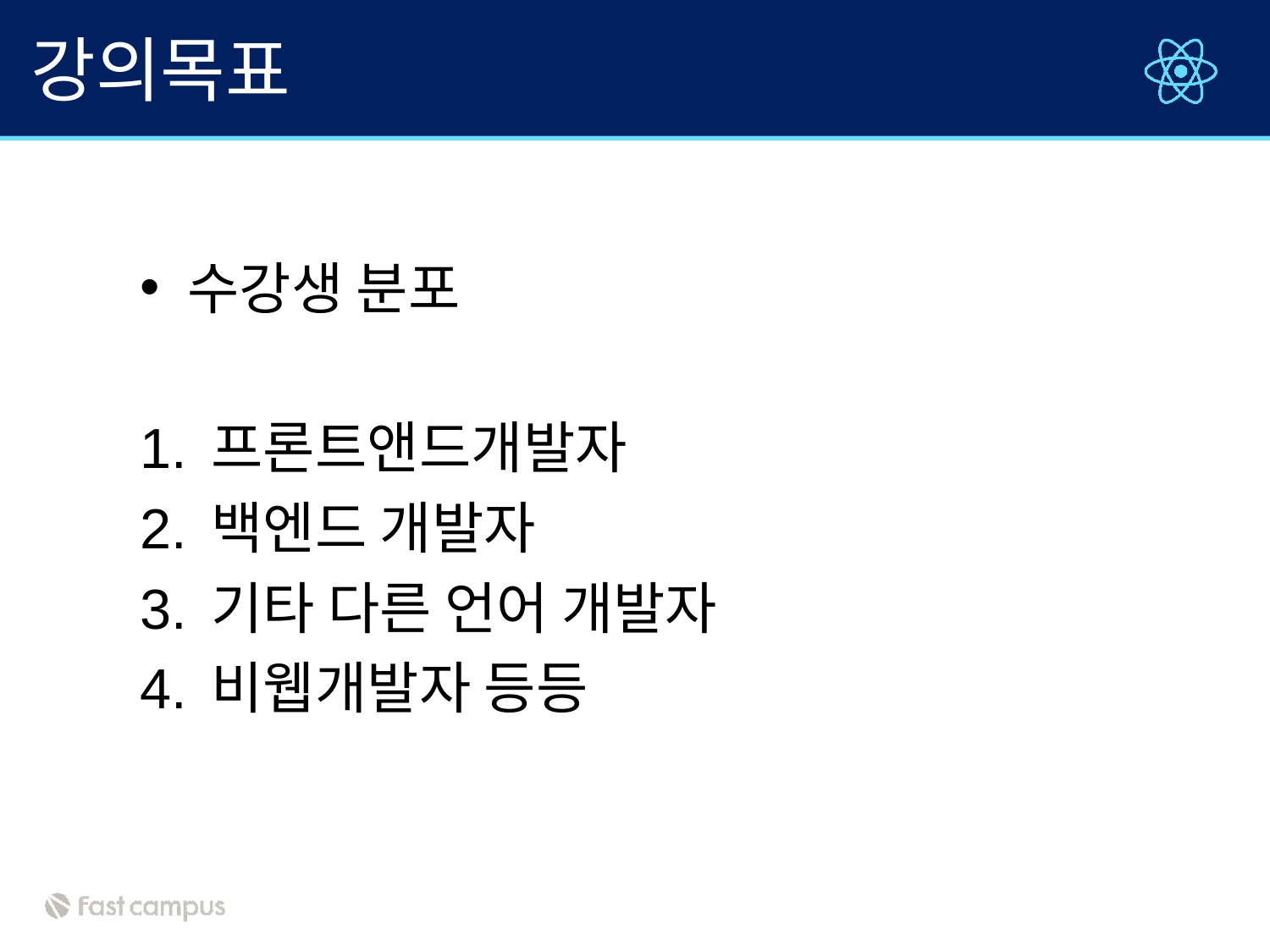

# 강의목표
수강생 분포

프론트앤드개발자
백엔드 개발자
기타 다른 언어 개발자
비웹개발자 등등